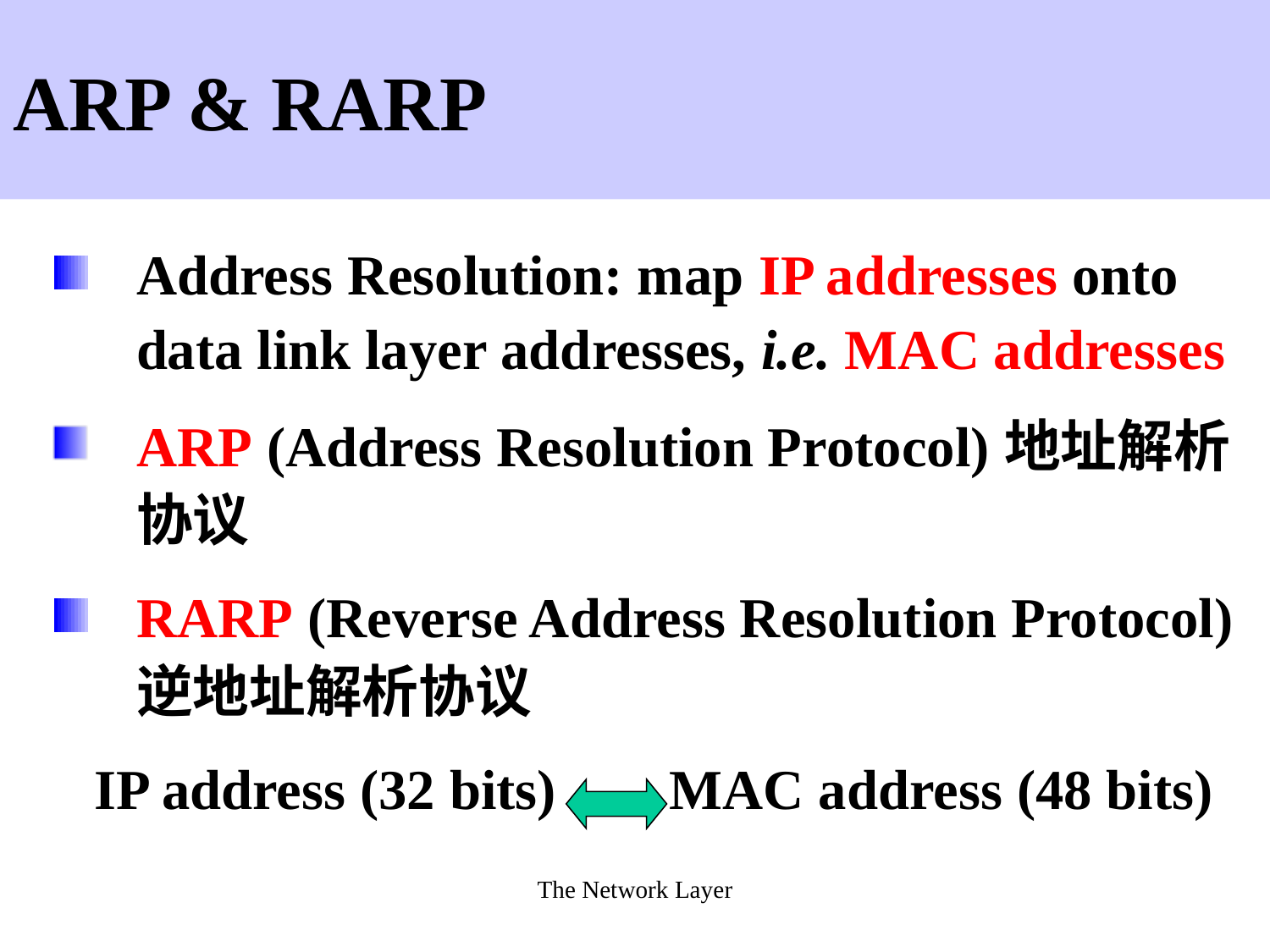

# ARP & RARP
Address Resolution: map IP addresses onto data link layer addresses, i.e. MAC addresses
ARP (Address Resolution Protocol)地址解析协议
RARP (Reverse Address Resolution Protocol)逆地址解析协议
   IP address (32 bits)        MAC address (48 bits)

The Network Layer
52